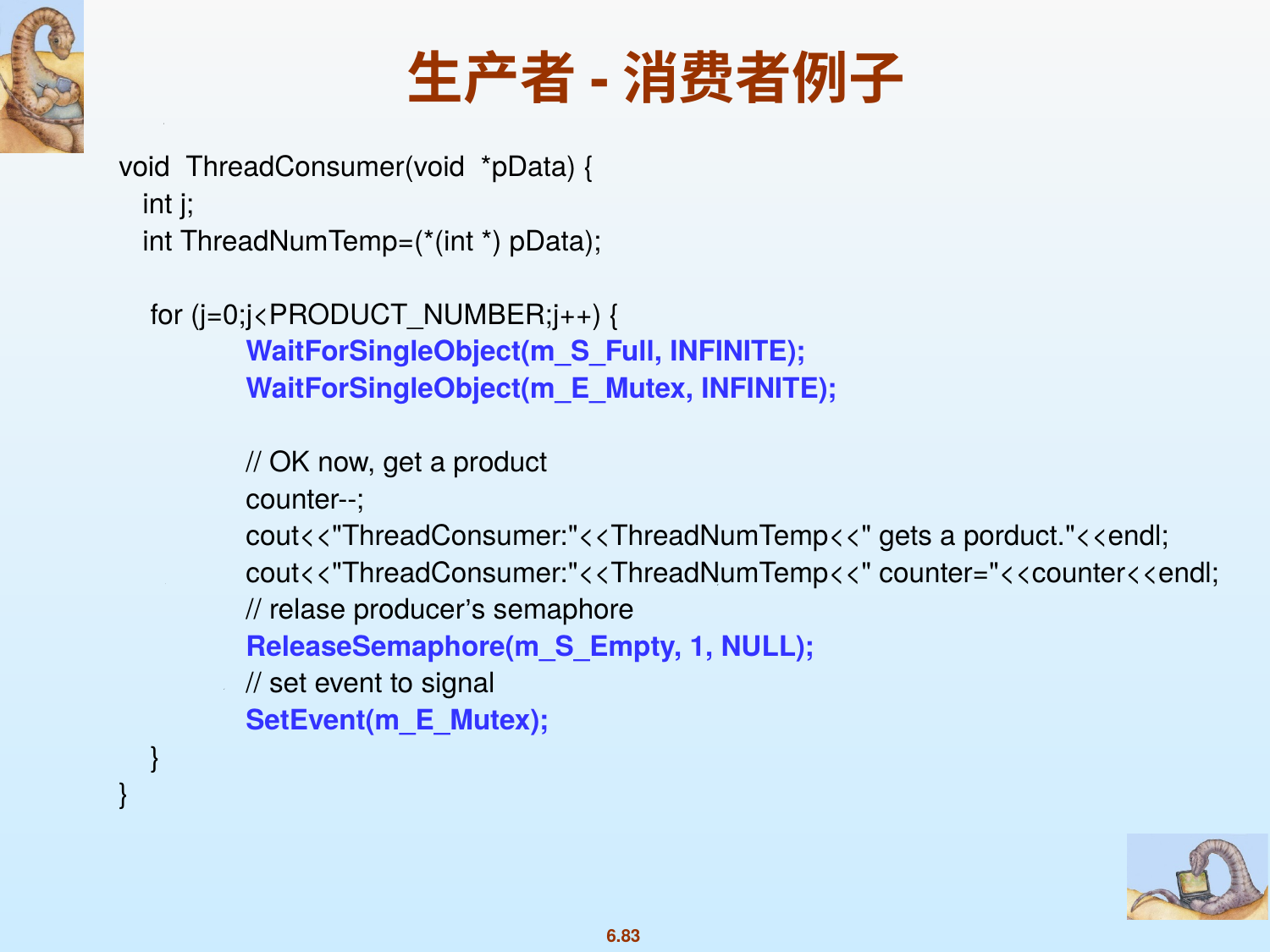

生产者-消费者例子
void  ThreadConsumer(void  *pData) {
   int j;
   int ThreadNumTemp=(*(int *) pData);

    for (j=0;j<PRODUCT_NUMBER;j++) {
	WaitForSingleObject(m_S_Full, INFINITE);
	WaitForSingleObject(m_E_Mutex, INFINITE);

	// OK now, get a product
	counter--;
	cout<<"ThreadConsumer:"<<ThreadNumTemp<<" gets a porduct."<<endl;
	cout<<"ThreadConsumer:"<<ThreadNumTemp<<" counter="<<counter<<endl;
	// relase producer’s semaphore
	ReleaseSemaphore(m_S_Empty, 1, NULL);
	// set event to signal
	SetEvent(m_E_Mutex);
    }
}